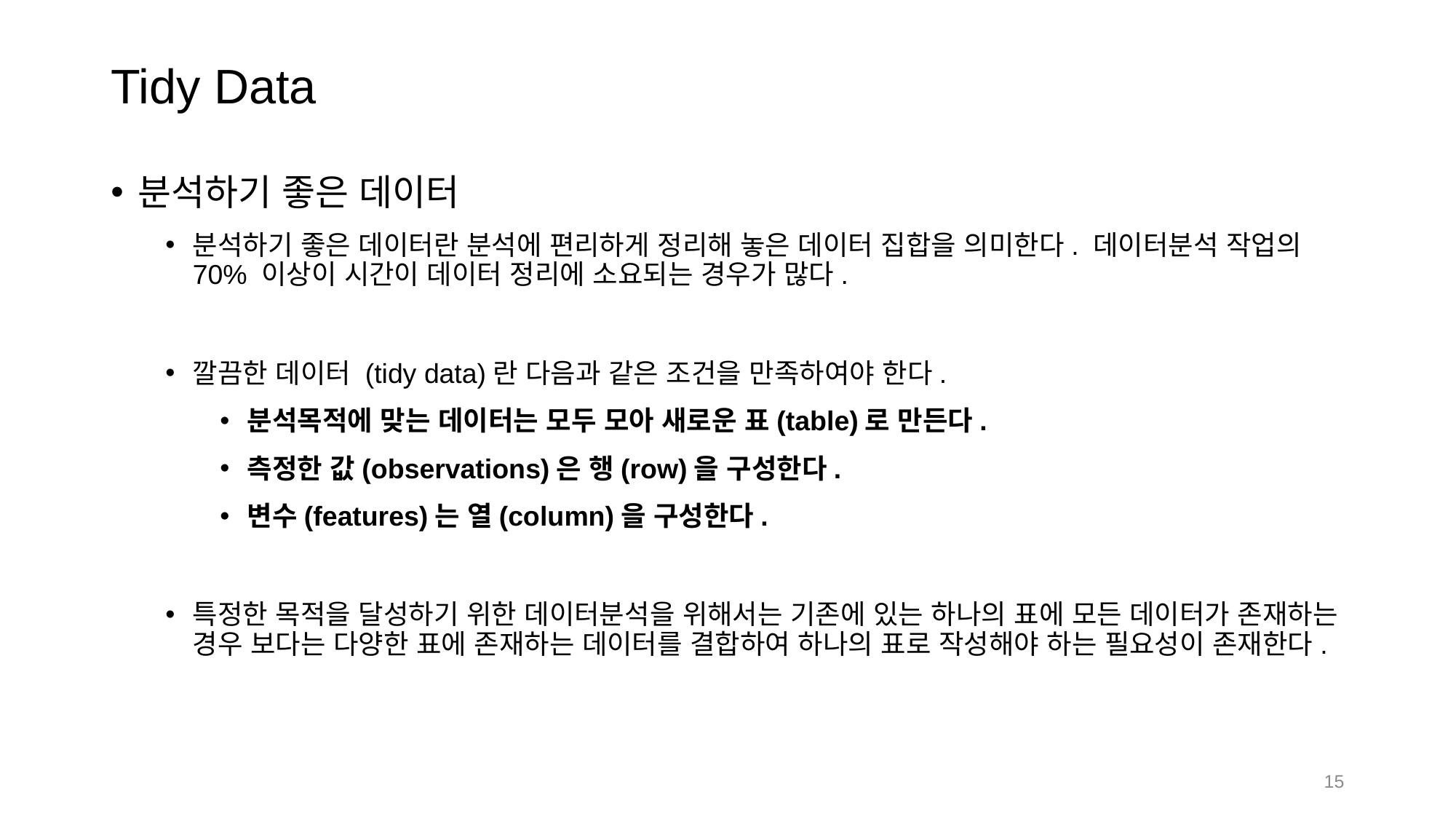

# Tidy Data
분석하기 좋은 데이터
분석하기 좋은 데이터란 분석에 편리하게 정리해 놓은 데이터 집합을 의미한다. 데이터분석 작업의 70% 이상이 시간이 데이터 정리에 소요되는 경우가 많다.

깔끔한 데이터 (tidy data)란 다음과 같은 조건을 만족하여야 한다.
분석목적에 맞는 데이터는 모두 모아 새로운 표(table)로 만든다.
측정한 값(observations)은 행(row)을 구성한다.
변수(features)는 열(column)을 구성한다.

특정한 목적을 달성하기 위한 데이터분석을 위해서는 기존에 있는 하나의 표에 모든 데이터가 존재하는 경우 보다는 다양한 표에 존재하는 데이터를 결합하여 하나의 표로 작성해야 하는 필요성이 존재한다.
15